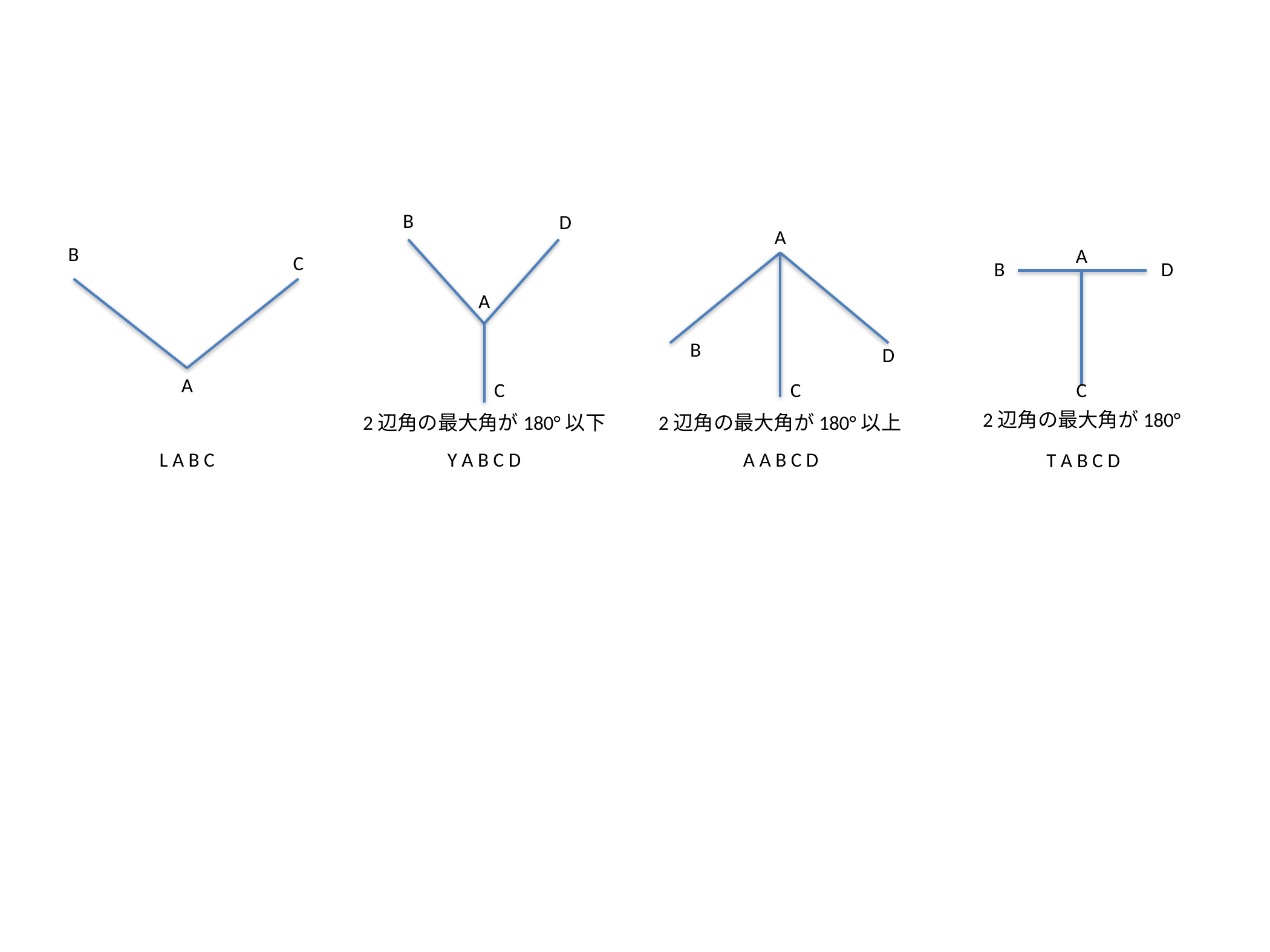

B
D
A
C
2辺角の最大角が180°以下
A
B
D
C
2辺角の最大角が180°以上
B
C
A
A
B
D
C
2辺角の最大角が180°
L A B C
Y A B C D
A A B C D
T A B C D